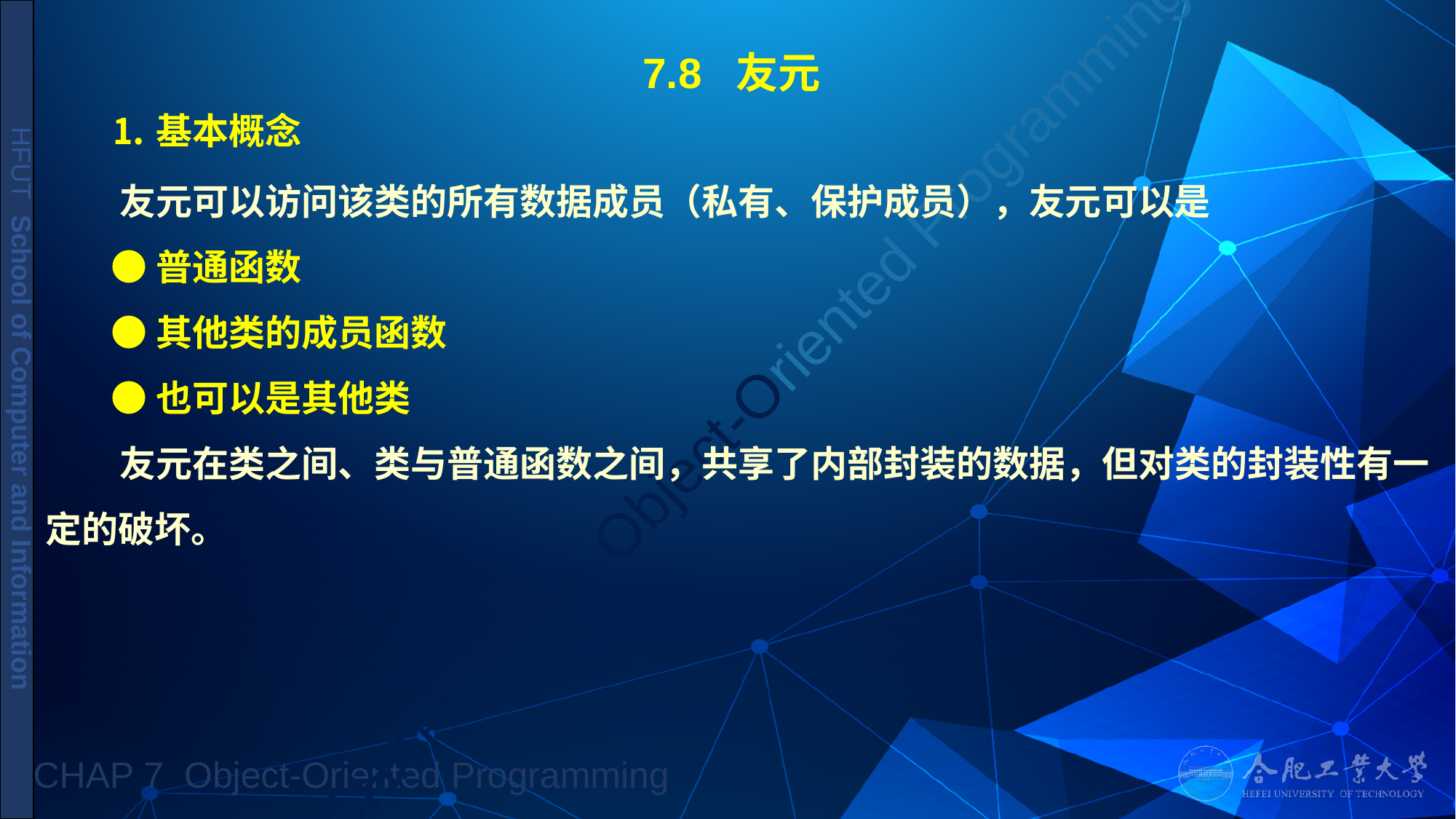

# 7.8  友元
        ⒈基本概念
        友元可以访问该类的所有数据成员（私有、保护成员），友元可以是
        ●普通函数
        ●其他类的成员函数
        ●也可以是其他类
        友元在类之间、类与普通函数之间，共享了内部封装的数据，但对类的封装性有一定的破坏。